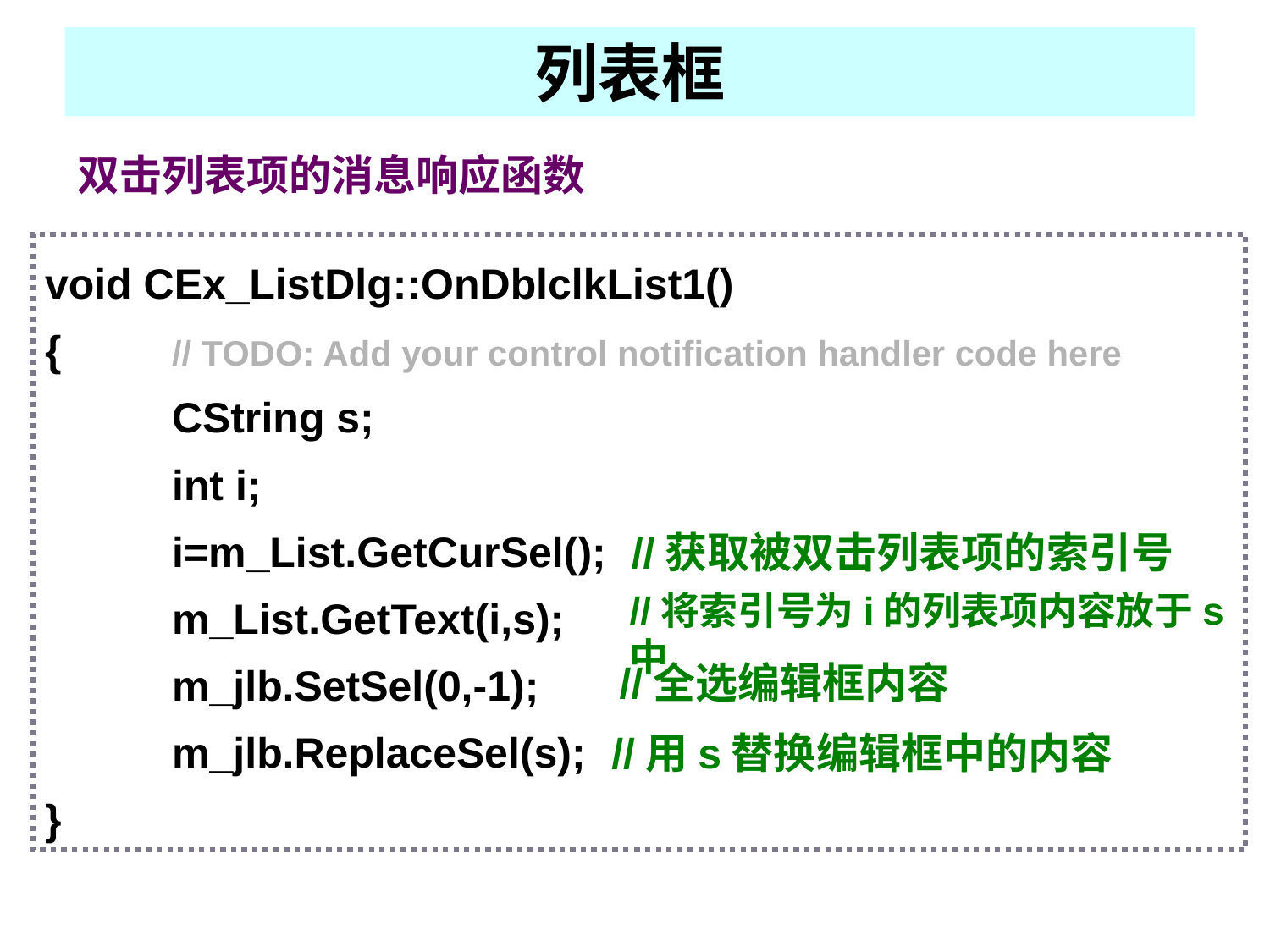

列表框
双击列表项的消息响应函数
void CEx_ListDlg::OnDblclkList1()
{	// TODO: Add your control notification handler code here
	CString s;
	int i;
	i=m_List.GetCurSel();
	m_List.GetText(i,s);
	m_jlb.SetSel(0,-1);
	m_jlb.ReplaceSel(s);
}
//获取被双击列表项的索引号
//将索引号为i的列表项内容放于s中
//全选编辑框内容
//用s替换编辑框中的内容